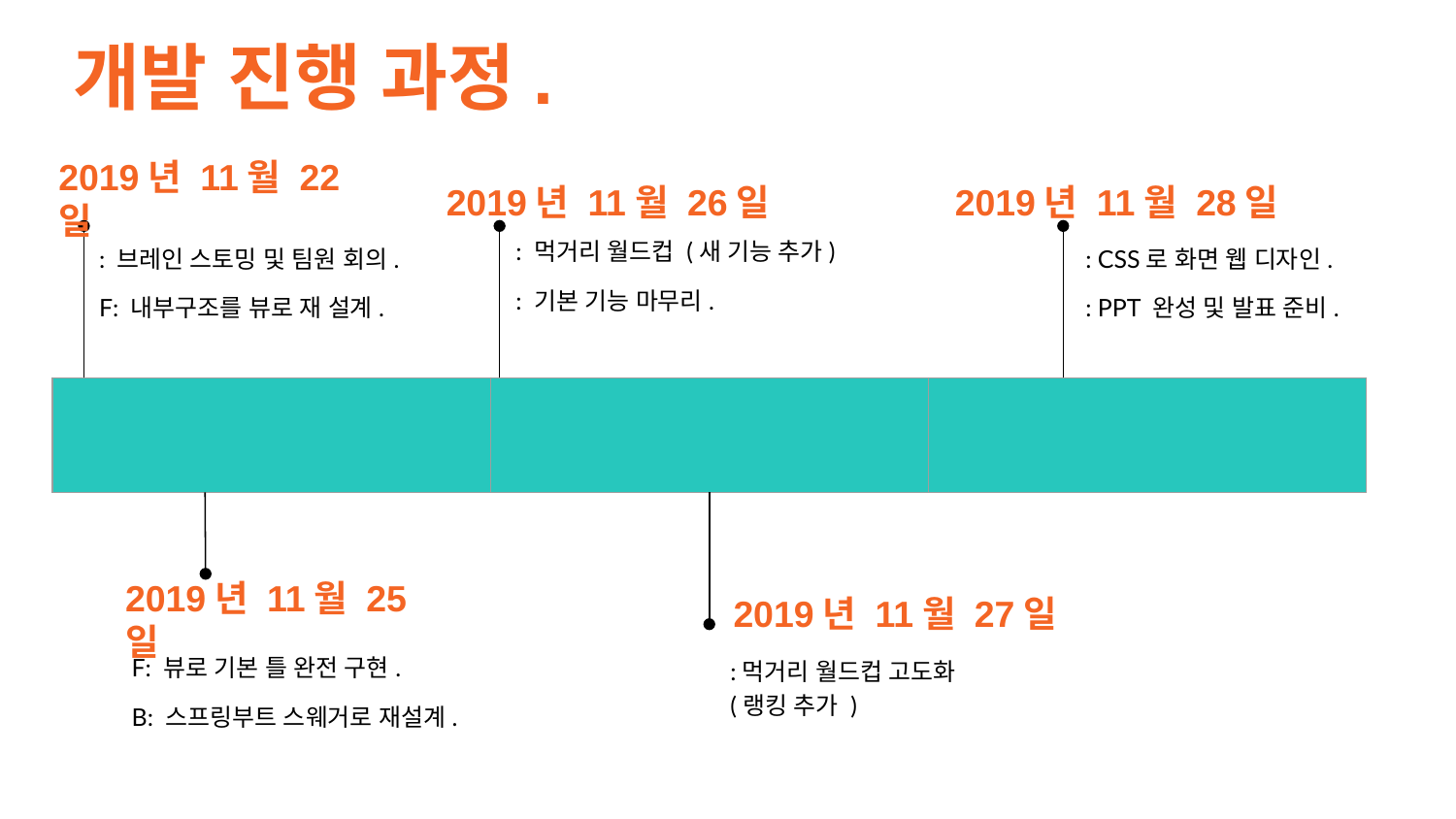

개발 진행 과정.
# 2019년 11월 22일
2019년 11월 26일
2019년 11월 28일
: 먹거리 월드컵 (새 기능 추가)
: 기본 기능 마무리.
 : 브레인 스토밍 및 팀원 회의.
 F: 내부구조를 뷰로 재 설계.

: CSS로 화면 웹 디자인.
: PPT 완성 및 발표 준비.
|  |  |  |
| --- | --- | --- |
2019년 11월 27일
2019년 11월 25일
:먹거리 월드컵 고도화
(랭킹 추가 )
 F: 뷰로 기본 틀 완전 구현.
 B: 스프링부트 스웨거로 재설계.